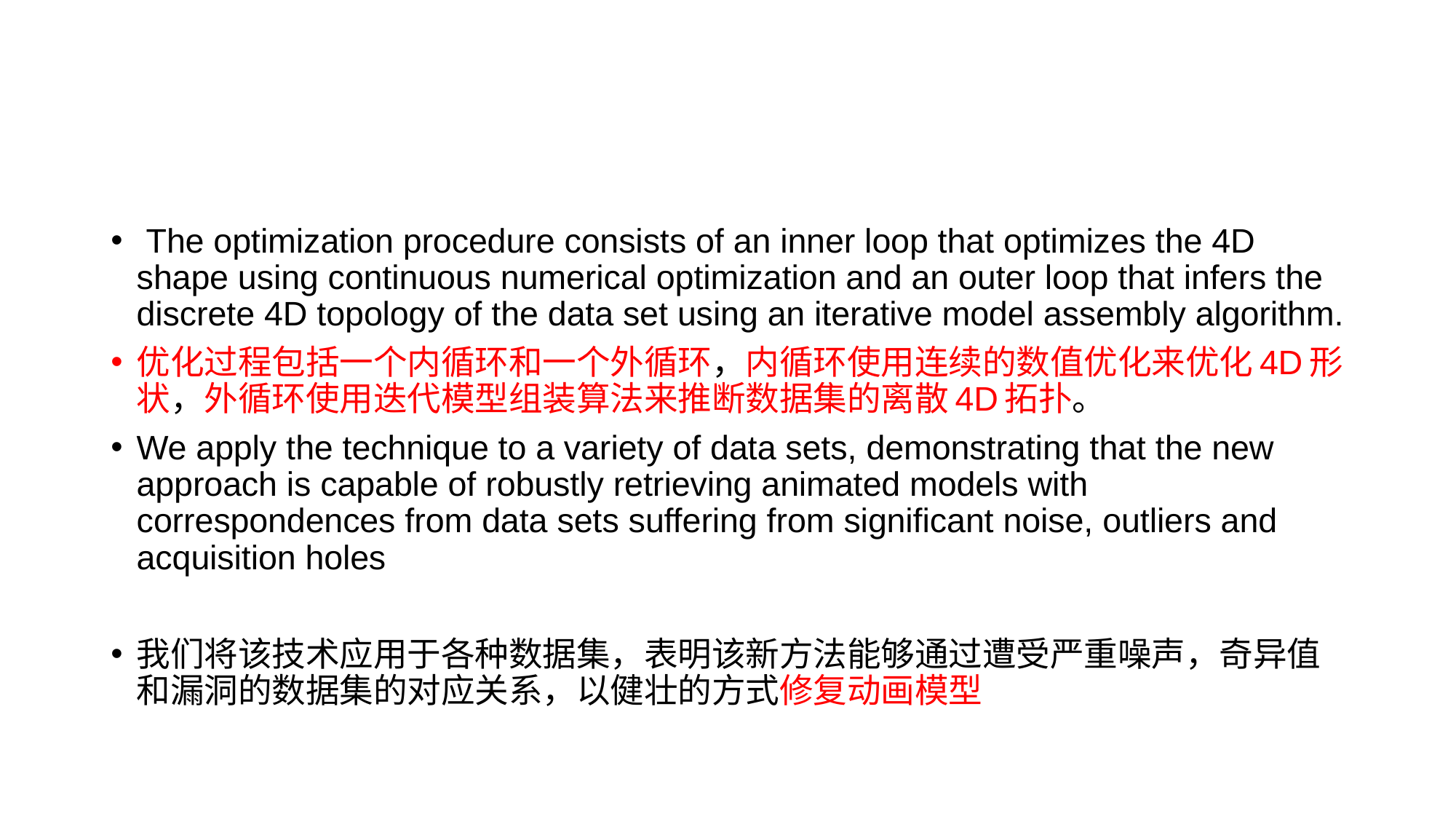

#
 The optimization procedure consists of an inner loop that optimizes the 4D shape using continuous numerical optimization and an outer loop that infers the discrete 4D topology of the data set using an iterative model assembly algorithm.
优化过程包括一个内循环和一个外循环，内循环使用连续的数值优化来优化4D形状，外循环使用迭代模型组装算法来推断数据集的离散4D拓扑。
We apply the technique to a variety of data sets, demonstrating that the new approach is capable of robustly retrieving animated models with correspondences from data sets suffering from significant noise, outliers and acquisition holes

我们将该技术应用于各种数据集，表明该新方法能够通过遭受严重噪声，奇异值和漏洞的数据集的对应关系，以健壮的方式修复动画模型